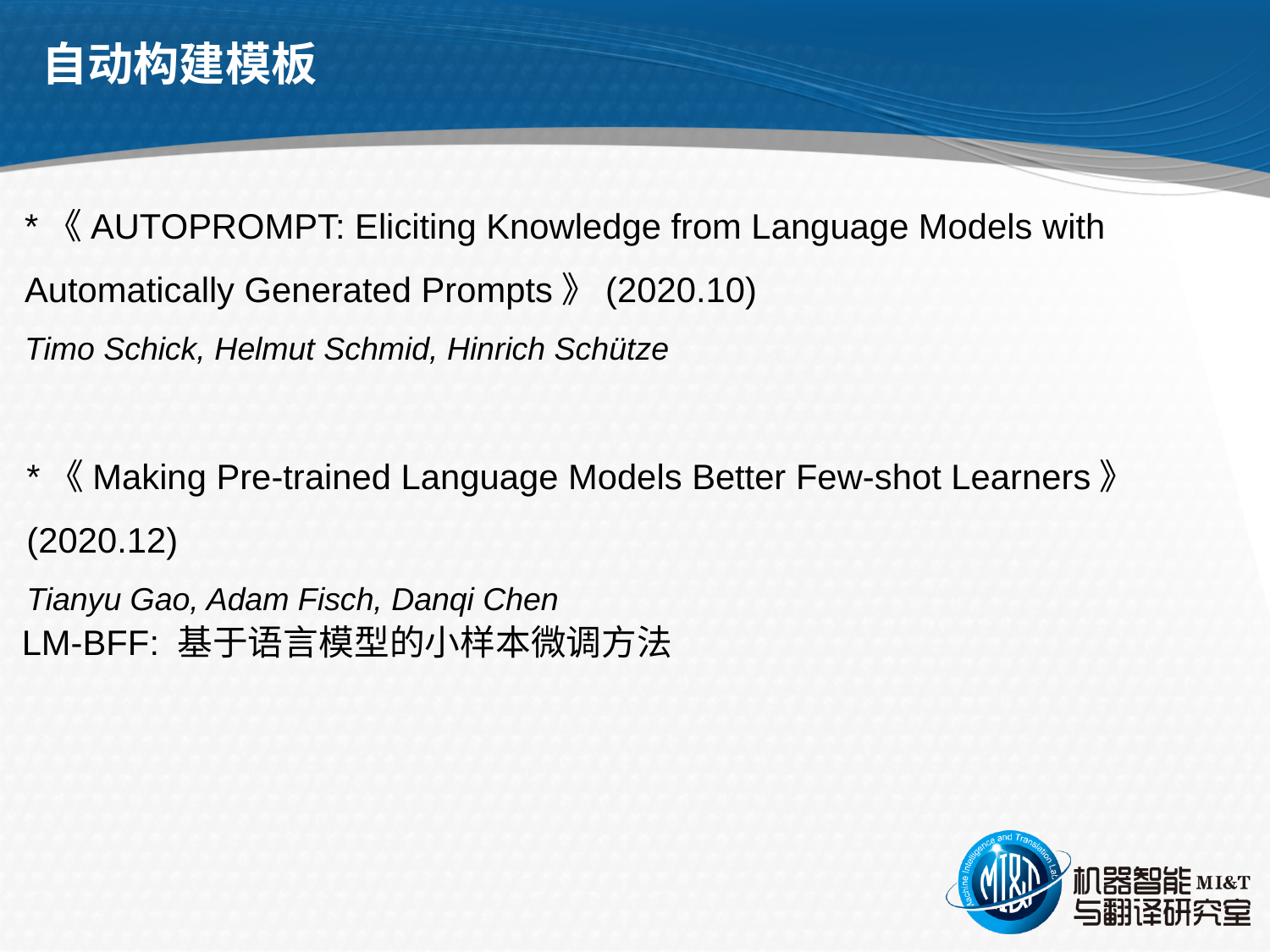

# 自动构建模板
*《AUTOPROMPT: Eliciting Knowledge from Language Models with Automatically Generated Prompts》(2020.10)
Timo Schick, Helmut Schmid, Hinrich Schütze
*《Making Pre-trained Language Models Better Few-shot Learners》(2020.12)
Tianyu Gao, Adam Fisch, Danqi Chen
LM-BFF: 基于语言模型的小样本微调方法